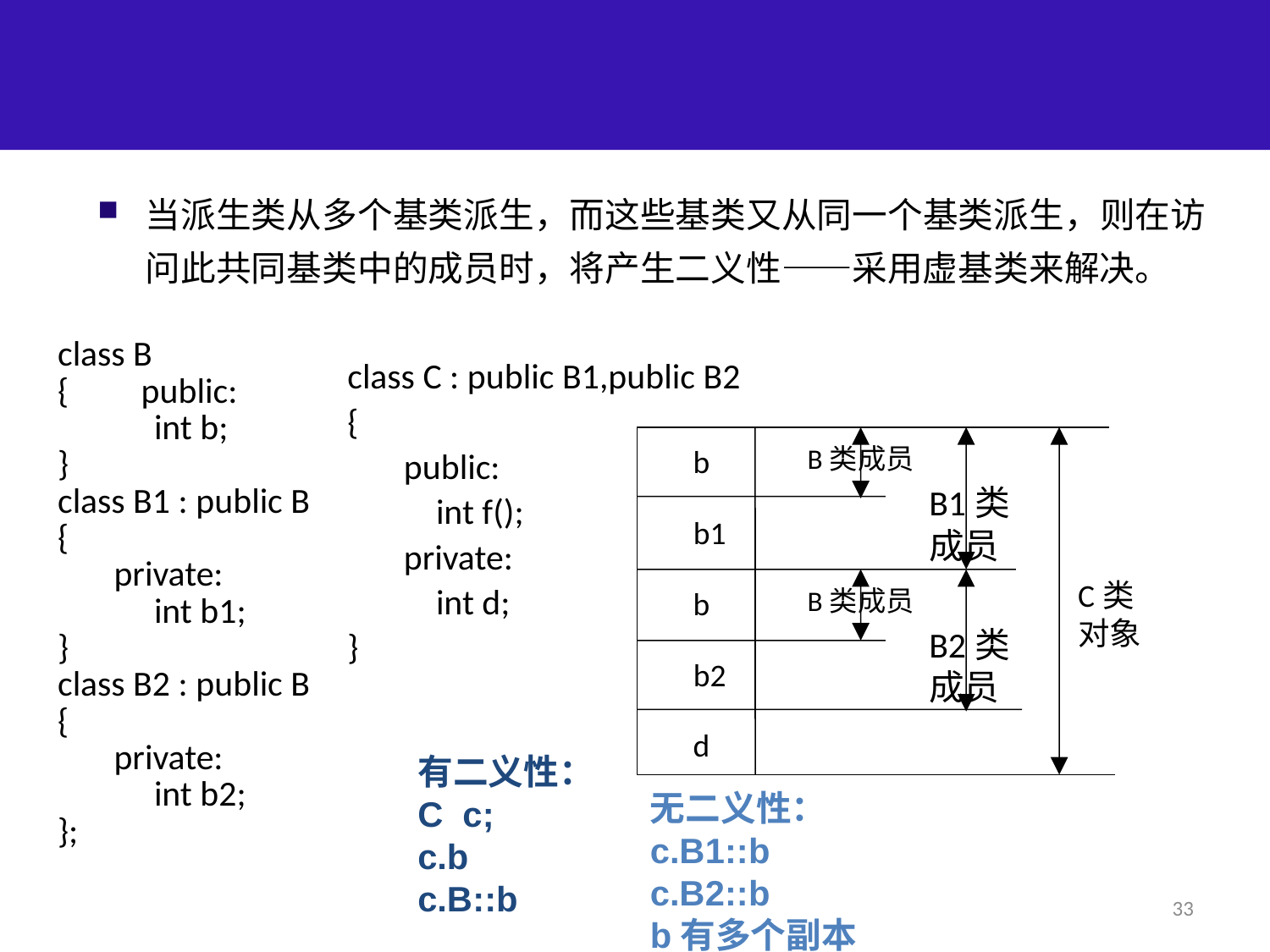

#
当派生类从多个基类派生，而这些基类又从同一个基类派生，则在访问此共同基类中的成员时，将产生二义性——采用虚基类来解决。

class B
{         public:
            int b;
}
class B1 : public B
{
       private:
            int b1;
}
class B2 : public B
{
       private:
            int b2;
};
class C : public B1,public B2
{
       public:
           int f();
       private:
           int d;
}

b
B类成员
B1类成员

b1

C类对象
b
B类成员
B2类成员

b2

d
有二义性：
C  c;
c.b
c.B::b
无二义性：
c.B1::b
c.B2::b
b有多个副本

33